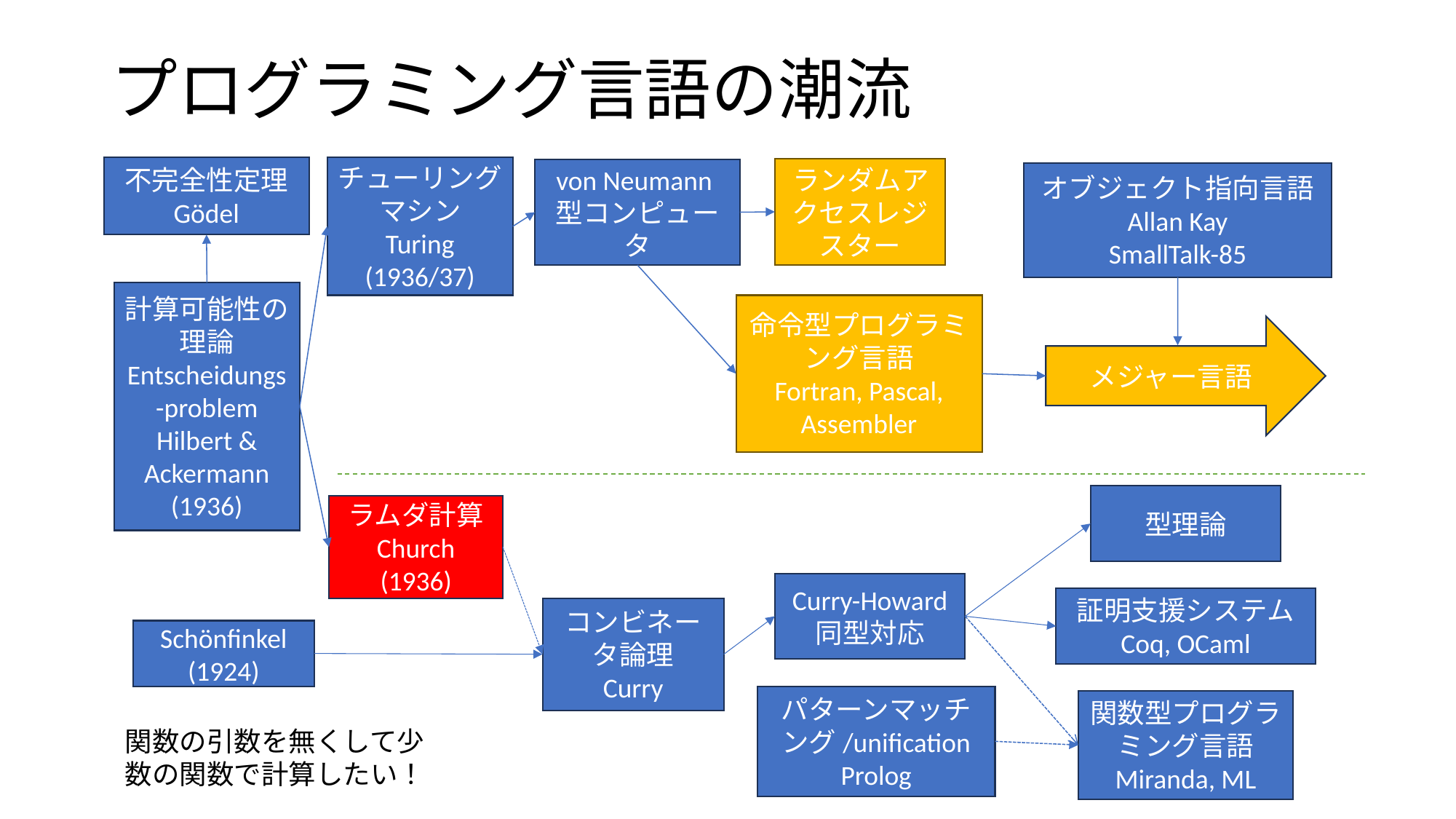

# プログラミング言語の潮流
不完全性定理
Gödel
チューリングマシン
Turing
(1936/37)
ランダムアクセスレジスター
von Neumann型コンピュータ
オブジェクト指向言語
Allan Kay
SmallTalk-85
計算可能性の理論
Entscheidungs-problem
Hilbert & Ackermann
(1936)
命令型プログラミング言語
Fortran, Pascal, Assembler
メジャー言語
型理論
ラムダ計算
Church
(1936)
Curry-Howard
同型対応
証明支援システム
Coq, OCaml
コンビネータ論理
Curry
Schönfinkel
(1924)
パターンマッチング/unification
Prolog
関数型プログラミング言語
Miranda, ML
関数の引数を無くして少数の関数で計算したい！